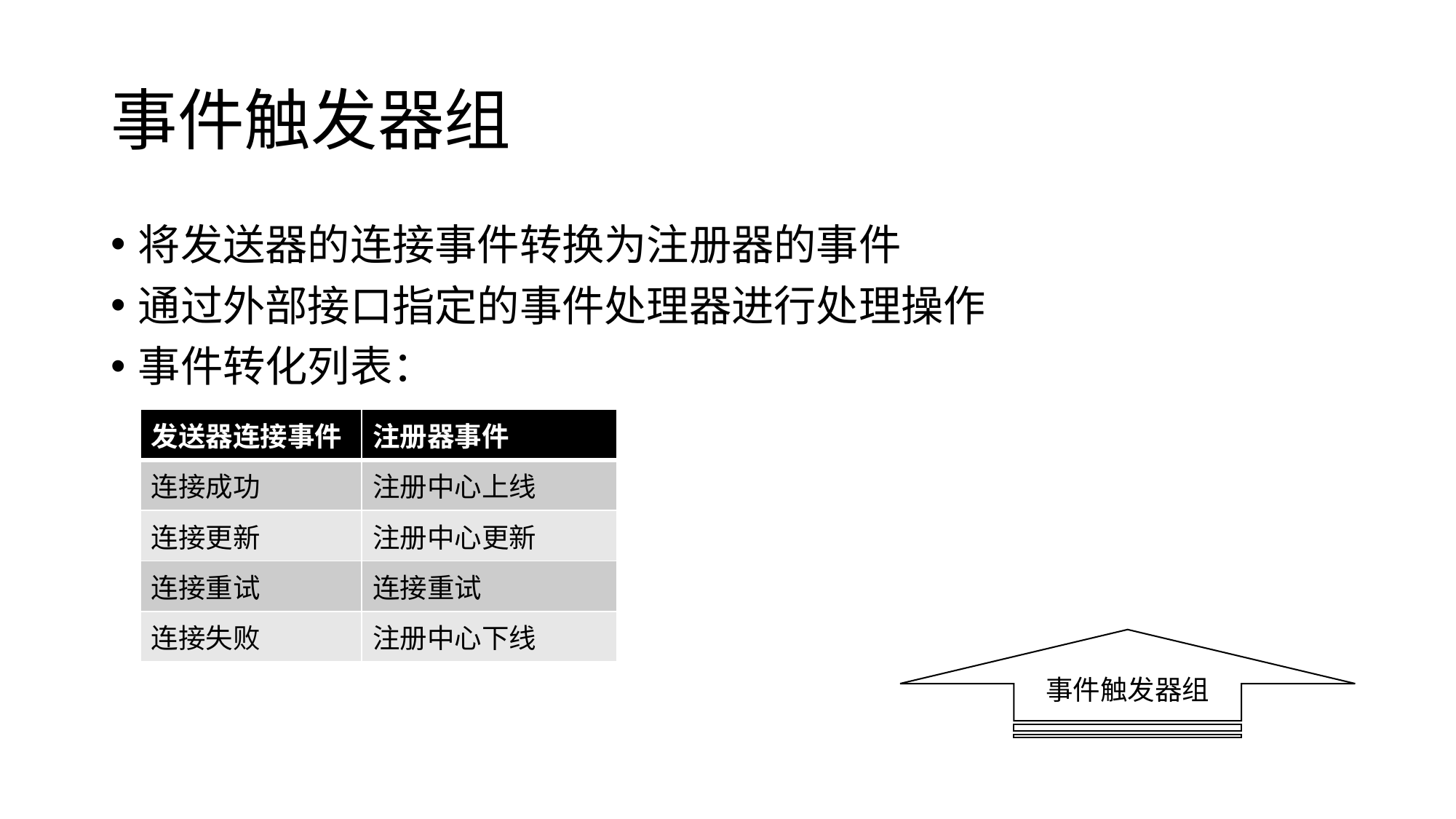

# 事件触发器组
将发送器的连接事件转换为注册器的事件
通过外部接口指定的事件处理器进行处理操作
事件转化列表：

| 发送器连接事件 | 注册器事件 |
| --- | --- |
| 连接成功 | 注册中心上线 |
| 连接更新 | 注册中心更新 |
| 连接重试 | 连接重试 |
| 连接失败 | 注册中心下线 |
事件触发器组